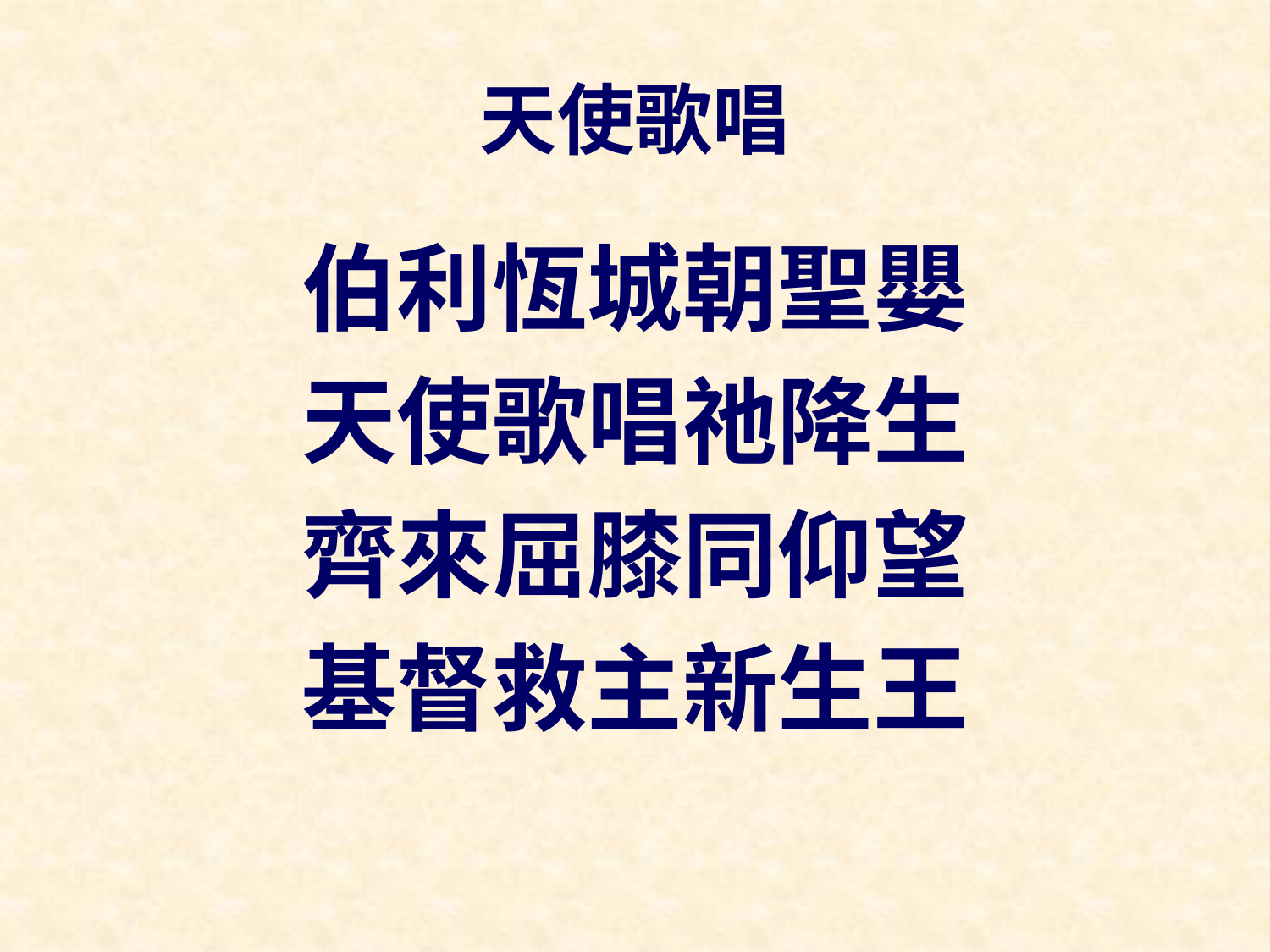

# 天使歌唱
伯利恆城朝聖嬰
天使歌唱祂降生
齊來屈膝同仰望
基督救主新生王